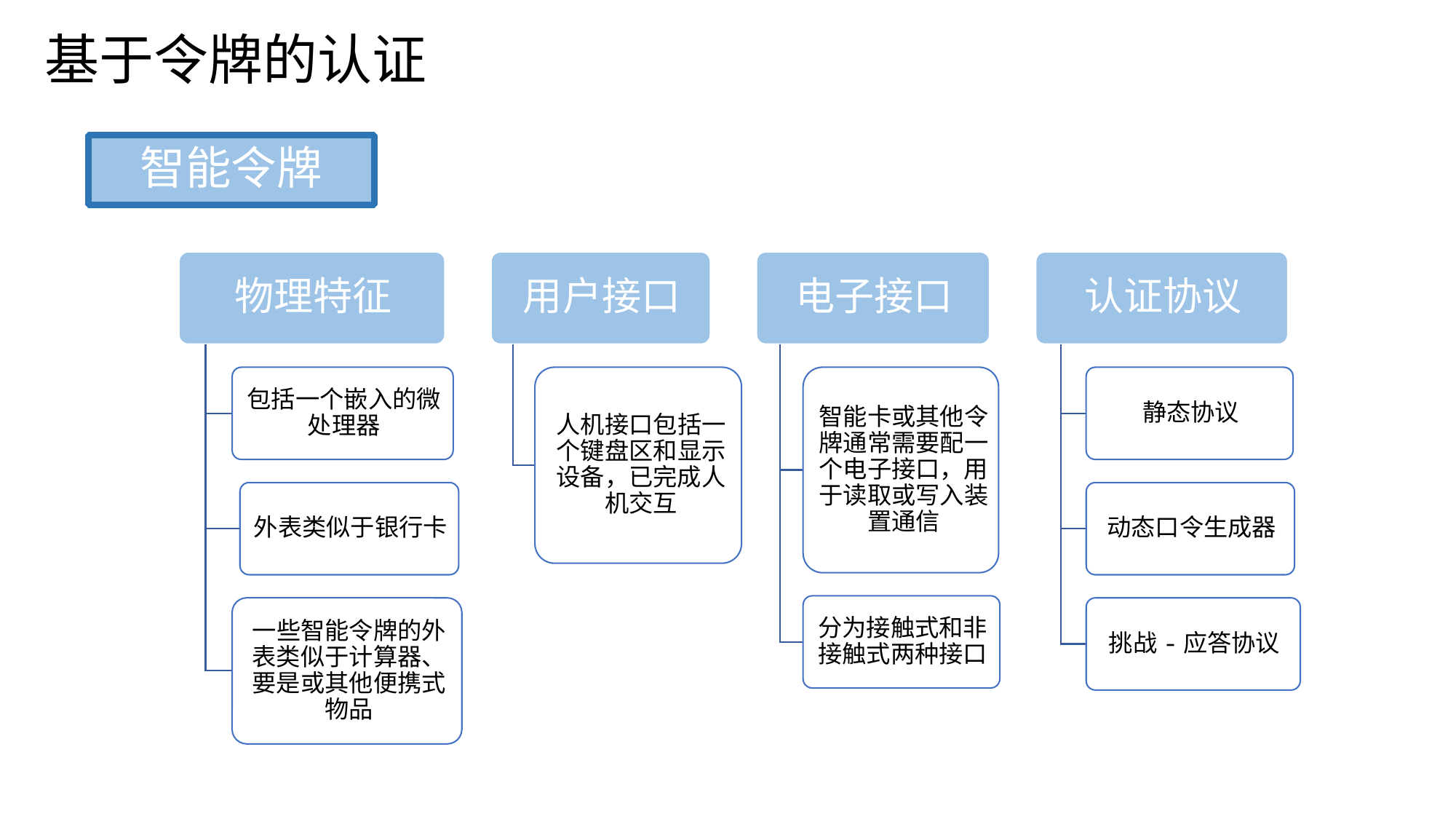

基于令牌的认证
智能令牌
物理特征
包括一个嵌入的微处理器
外表类似于银行卡
一些智能令牌的外表类似于计算器、要是或其他便携式物品
用户接口
人机接口包括一个键盘区和显示设备，已完成人机交互
电子接口
智能卡或其他令牌通常需要配一个电子接口，用于读取或写入装置通信
分为接触式和非接触式两种接口
认证协议
静态协议
动态口令生成器
挑战-应答协议